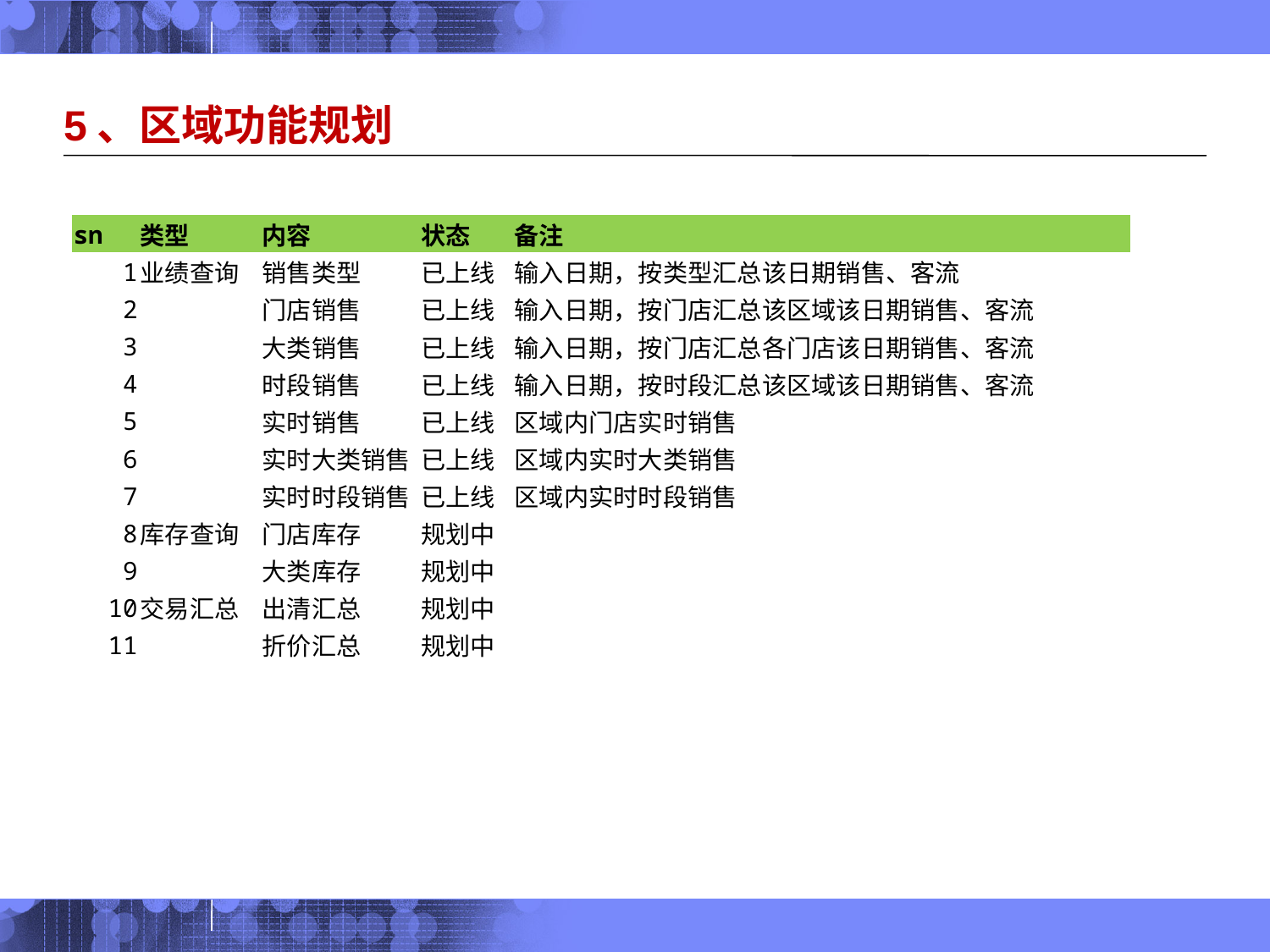

# 5、区域功能规划
| sn | 类型 | 内容 | 状态 | 备注 |
| --- | --- | --- | --- | --- |
| 1 | 业绩查询 | 销售类型 | 已上线 | 输入日期，按类型汇总该日期销售、客流 |
| 2 |  | 门店销售 | 已上线 | 输入日期，按门店汇总该区域该日期销售、客流 |
| 3 |  | 大类销售 | 已上线 | 输入日期，按门店汇总各门店该日期销售、客流 |
| 4 |  | 时段销售 | 已上线 | 输入日期，按时段汇总该区域该日期销售、客流 |
| 5 |  | 实时销售 | 已上线 | 区域内门店实时销售 |
| 6 |  | 实时大类销售 | 已上线 | 区域内实时大类销售 |
| 7 |  | 实时时段销售 | 已上线 | 区域内实时时段销售 |
| 8 | 库存查询 | 门店库存 | 规划中 |  |
| 9 |  | 大类库存 | 规划中 |  |
| 10 | 交易汇总 | 出清汇总 | 规划中 |  |
| 11 |  | 折价汇总 | 规划中 |  |